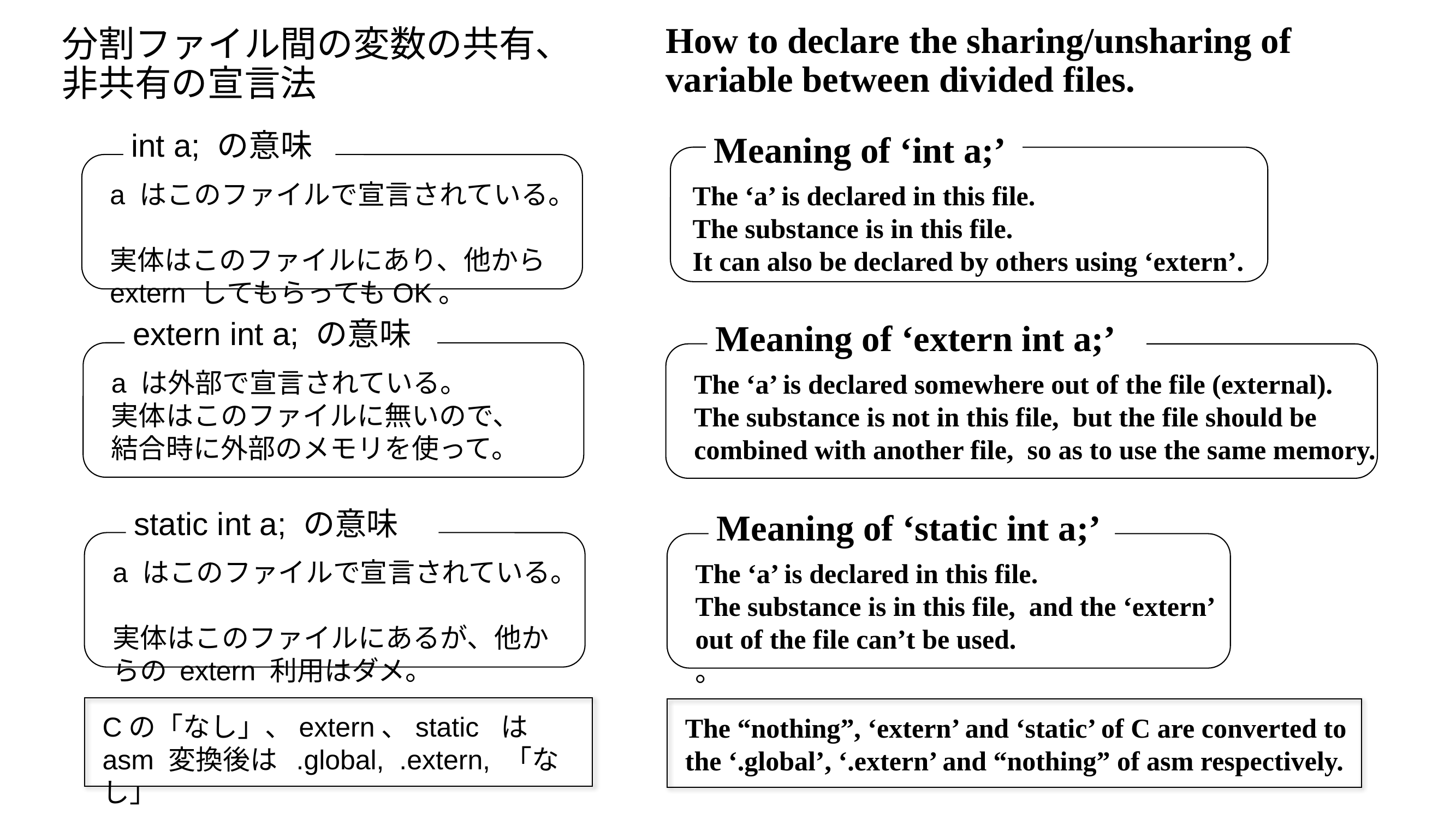

# 分割ファイル間の変数の共有、非共有の宣言法
How to declare the sharing/unsharing of variable between divided files.

int a; の意味
Meaning of ‘int a;’

a はこのファイルで宣言されている。
実体はこのファイルにあり、他から extern してもらってもOK。
The ‘a’ is declared in this file.
The substance is in this file.
It can also be declared by others using ‘extern’.
extern int a; の意味
Meaning of ‘extern int a;’

a は外部で宣言されている。
実体はこのファイルに無いので、　結合時に外部のメモリを使って。
The ‘a’ is declared somewhere out of the file (external).
The substance is not in this file,  but the file should be combined with another file,  so as to use the same memory.
static int a; の意味
Meaning of ‘static int a;’

a はこのファイルで宣言されている。
実体はこのファイルにあるが、他からの extern 利用はダメ。
The ‘a’ is declared in this file.
The substance is in this file,  and the ‘extern’ out of the file can’t be used.
。

Cの「なし」、extern、static  は asm 変換後は  .global,  .extern, 「なし」
The “nothing”, ‘extern’ and ‘static’ of C are converted to the ‘.global’, ‘.extern’ and “nothing” of asm respectively.